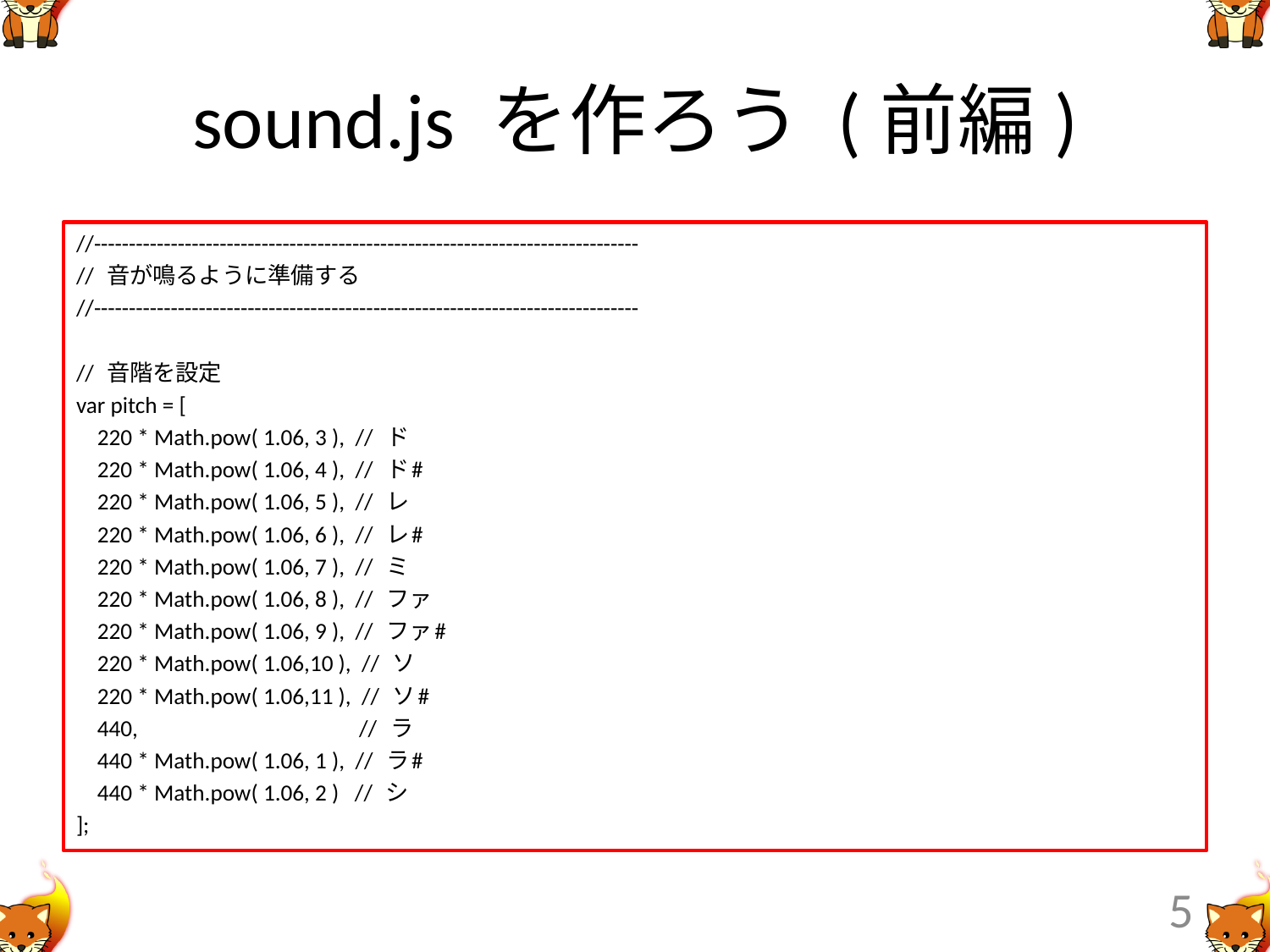

# sound.js を作ろう (前編)
//------------------------------------------------------------------------------
//  音が鳴るように準備する
//------------------------------------------------------------------------------

//  音階を設定
var pitch = [
    220 * Math.pow( 1.06, 3 ),  //  ド
    220 * Math.pow( 1.06, 4 ),  //  ド#
    220 * Math.pow( 1.06, 5 ),  //  レ
    220 * Math.pow( 1.06, 6 ),  //  レ#
    220 * Math.pow( 1.06, 7 ),  //  ミ
    220 * Math.pow( 1.06, 8 ),  //  ファ
    220 * Math.pow( 1.06, 9 ),  //  ファ#
    220 * Math.pow( 1.06,10 ),  //  ソ
    220 * Math.pow( 1.06,11 ),  //  ソ#
    440,                                          //  ラ
    440 * Math.pow( 1.06, 1 ),  //  ラ#
    440 * Math.pow( 1.06, 2 )   //  シ
];
5